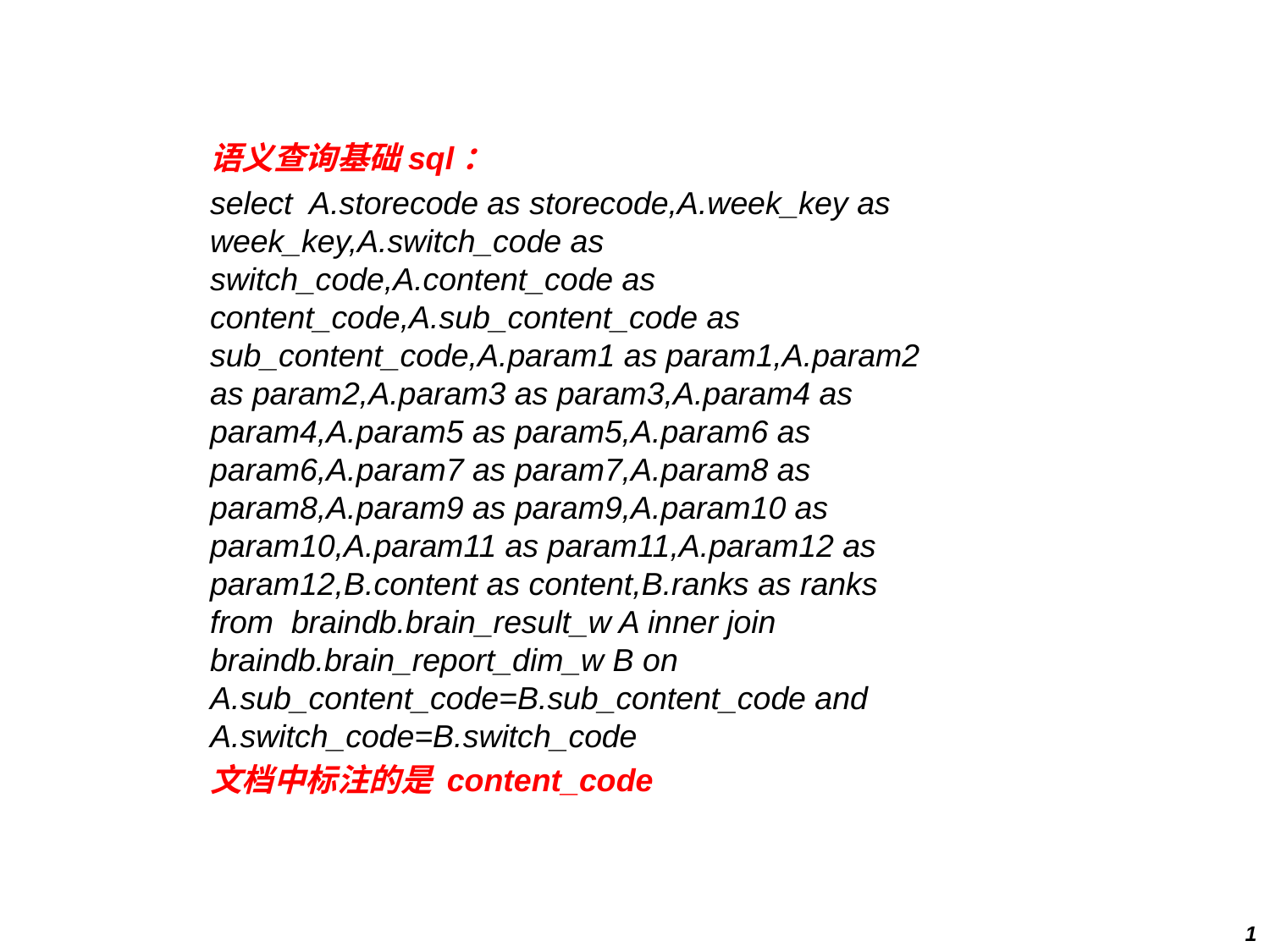

语义查询基础sql：
select  A.storecode as storecode,A.week_key as week_key,A.switch_code as switch_code,A.content_code as content_code,A.sub_content_code as sub_content_code,A.param1 as param1,A.param2 as param2,A.param3 as param3,A.param4 as param4,A.param5 as param5,A.param6 as param6,A.param7 as param7,A.param8 as param8,A.param9 as param9,A.param10 as param10,A.param11 as param11,A.param12 as param12,B.content as content,B.ranks as ranks from  braindb.brain_result_w A inner join braindb.brain_report_dim_w B on A.sub_content_code=B.sub_content_code and A.switch_code=B.switch_code
文档中标注的是 content_code